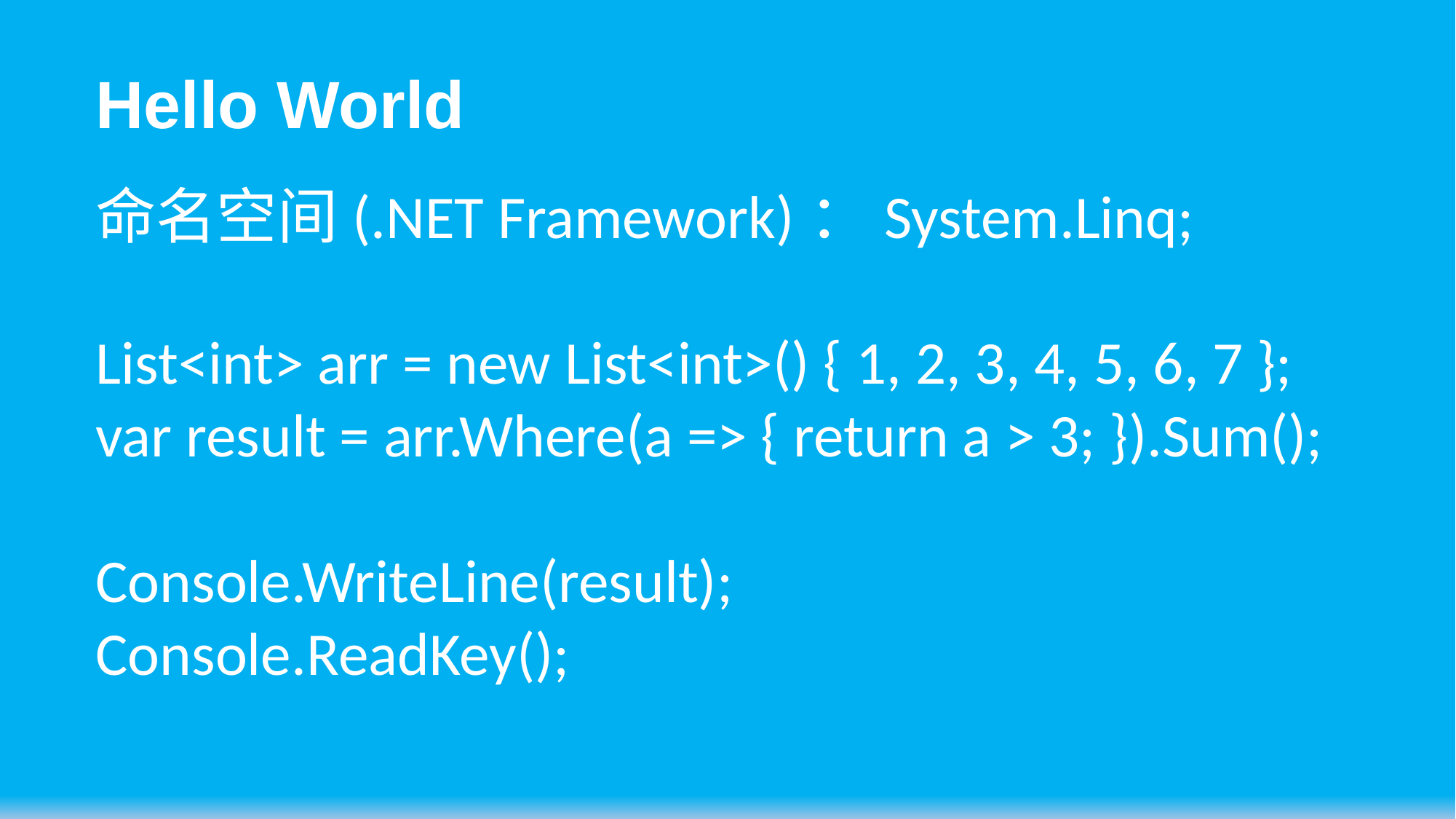

# Hello World
命名空间(.NET Framework)：System.Linq;

List<int> arr = new List<int>() { 1, 2, 3, 4, 5, 6, 7 };
var result = arr.Where(a => { return a > 3; }).Sum();

Console.WriteLine(result);
Console.ReadKey();